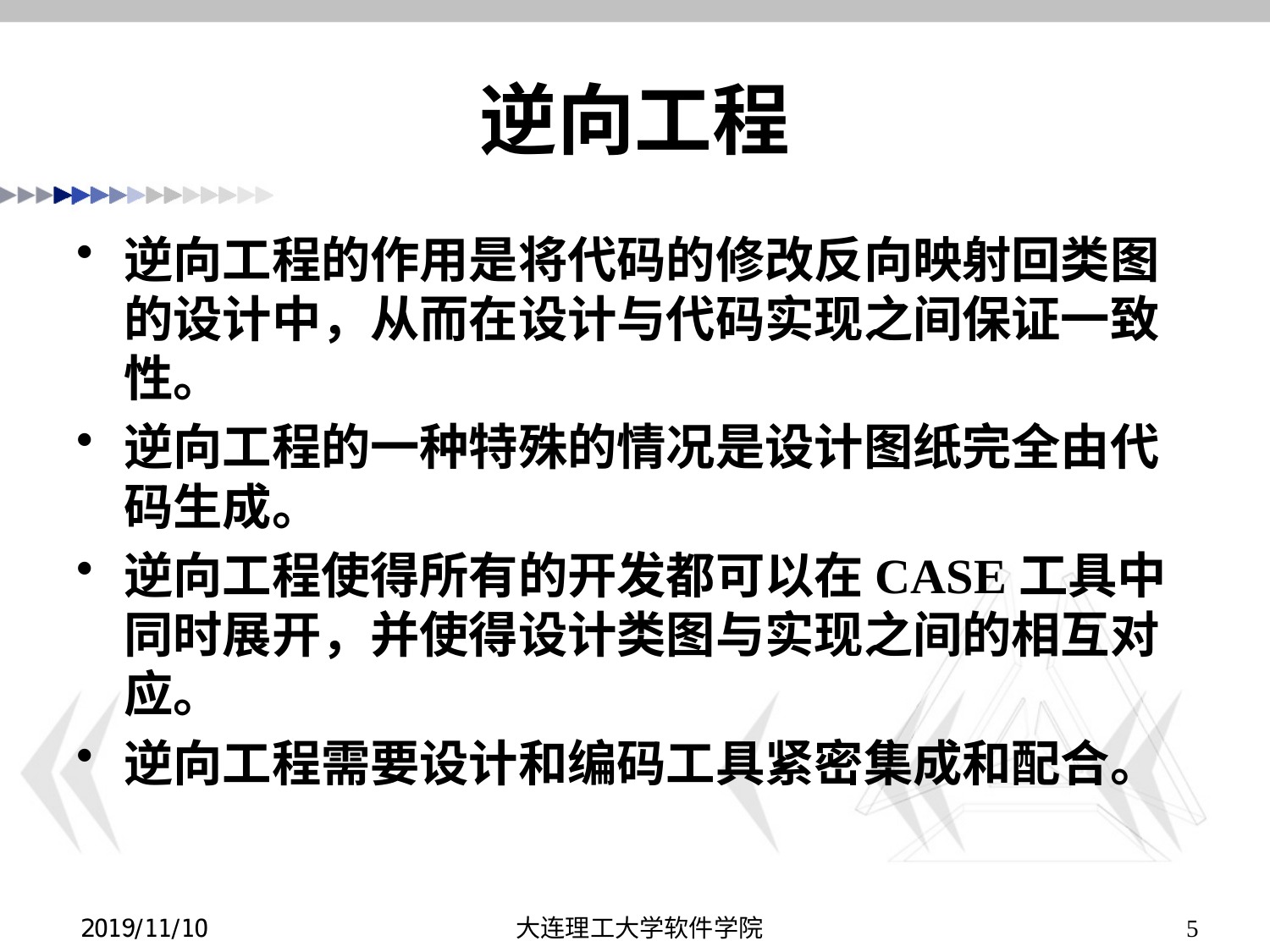

# 逆向工程
逆向工程的作用是将代码的修改反向映射回类图的设计中，从而在设计与代码实现之间保证一致性。
逆向工程的一种特殊的情况是设计图纸完全由代码生成。
逆向工程使得所有的开发都可以在CASE工具中同时展开，并使得设计类图与实现之间的相互对应。
逆向工程需要设计和编码工具紧密集成和配合。
2019/11/10
大连理工大学软件学院
5